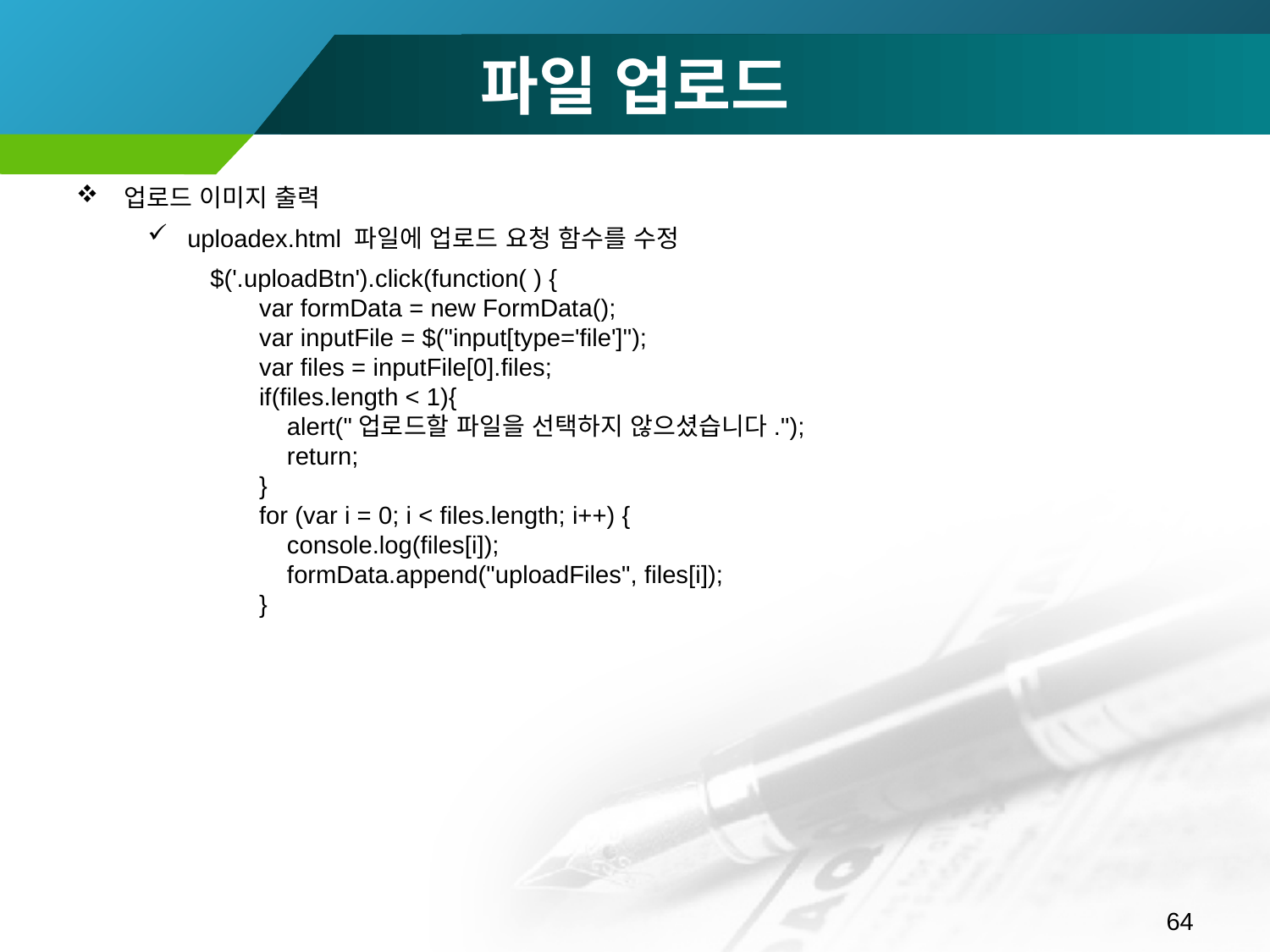

# 파일 업로드
업로드 이미지 출력
uploadex.html 파일에 업로드 요청 함수를 수정
 $('.uploadBtn').click(function( ) {
        var formData = new FormData();
        var inputFile = $("input[type='file']");
        var files = inputFile[0].files;
        if(files.length < 1){
            alert("업로드할 파일을 선택하지 않으셨습니다.");
            return;
        }
        for (var i = 0; i < files.length; i++) {
            console.log(files[i]);
            formData.append("uploadFiles", files[i]);
        }

64